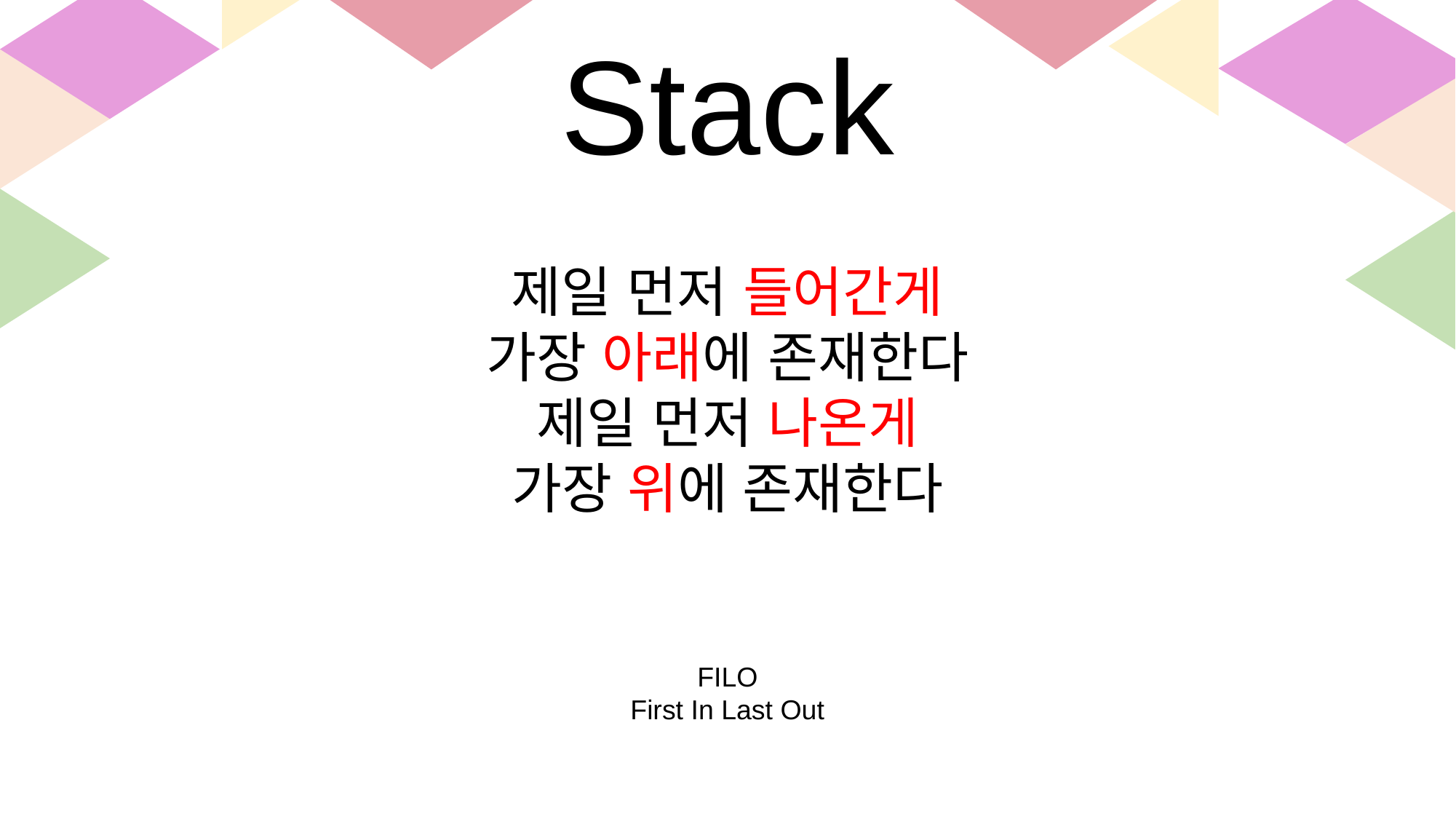

Stack

제일 먼저 들어간게
가장 아래에 존재한다
제일 먼저 나온게
가장 위에 존재한다
FILO
First In Last Out